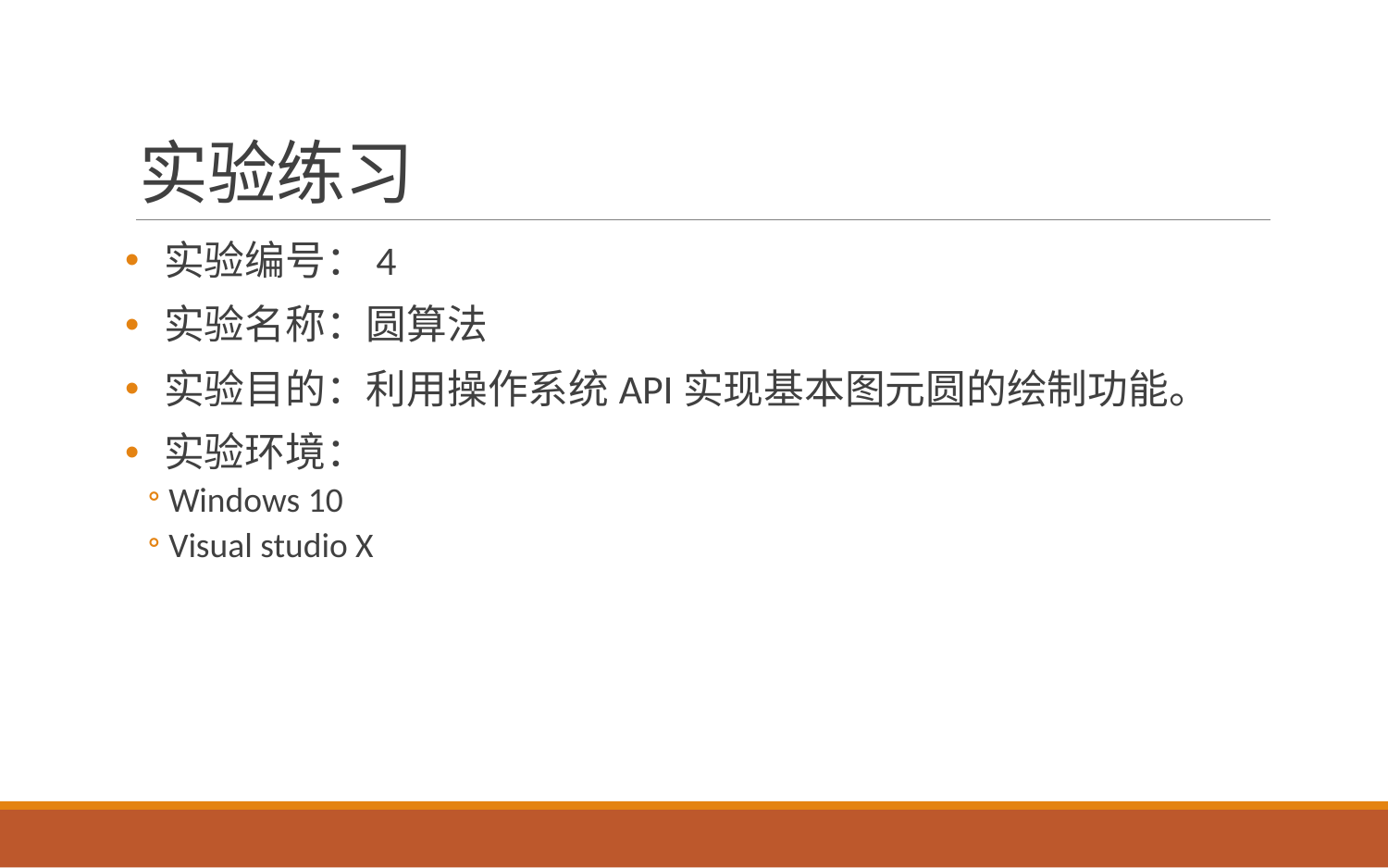

# 实验练习
实验编号：4
实验名称：圆算法
实验目的：利用操作系统API实现基本图元圆的绘制功能。
实验环境：
Windows 10
Visual studio X